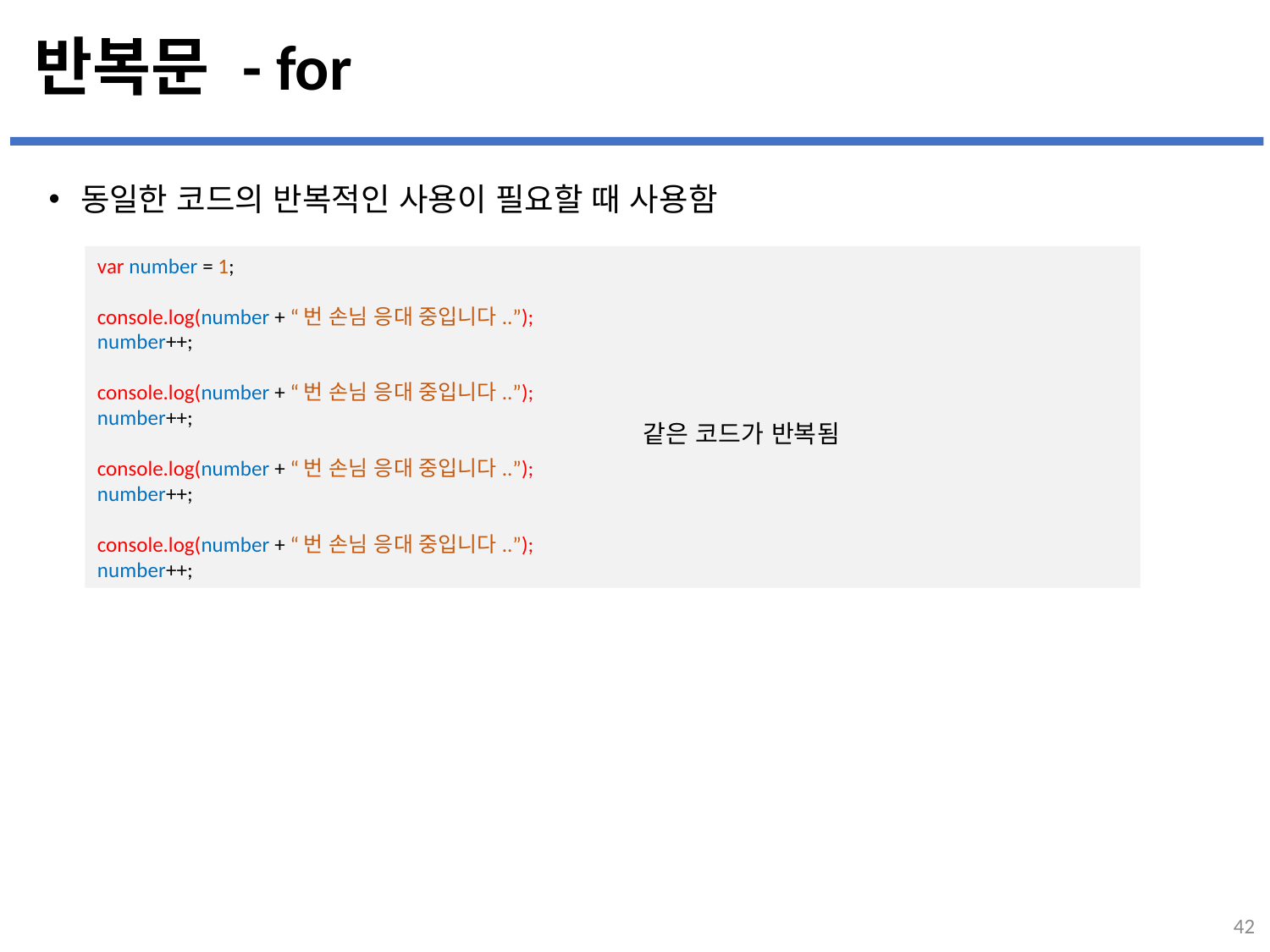

# 반복문 - for
동일한 코드의 반복적인 사용이 필요할 때 사용함

var number = 1;

console.log(number + “번 손님 응대 중입니다..”);
number++;

console.log(number + “번 손님 응대 중입니다..”);
number++;

console.log(number + “번 손님 응대 중입니다..”);
number++;

console.log(number + “번 손님 응대 중입니다..”);
number++;
같은 코드가 반복됨
42